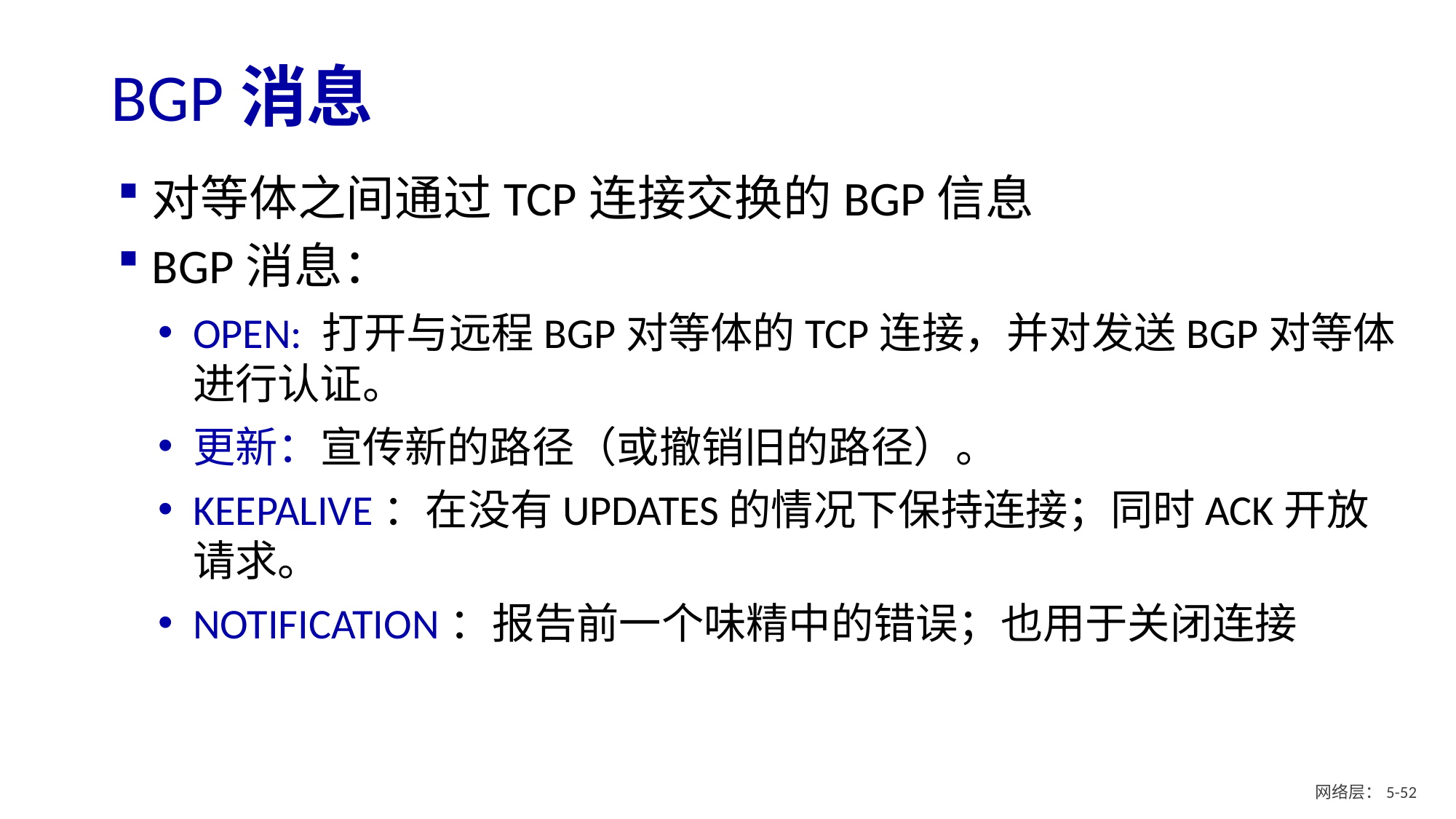

# BGP消息
对等体之间通过TCP连接交换的BGP信息
BGP消息：
OPEN: 打开与远程BGP对等体的TCP连接，并对发送BGP对等体进行认证。
更新：宣传新的路径（或撤销旧的路径）。
KEEPALIVE：在没有UPDATES的情况下保持连接；同时ACK开放请求。
NOTIFICATION：报告前一个味精中的错误；也用于关闭连接

网络层：5-52